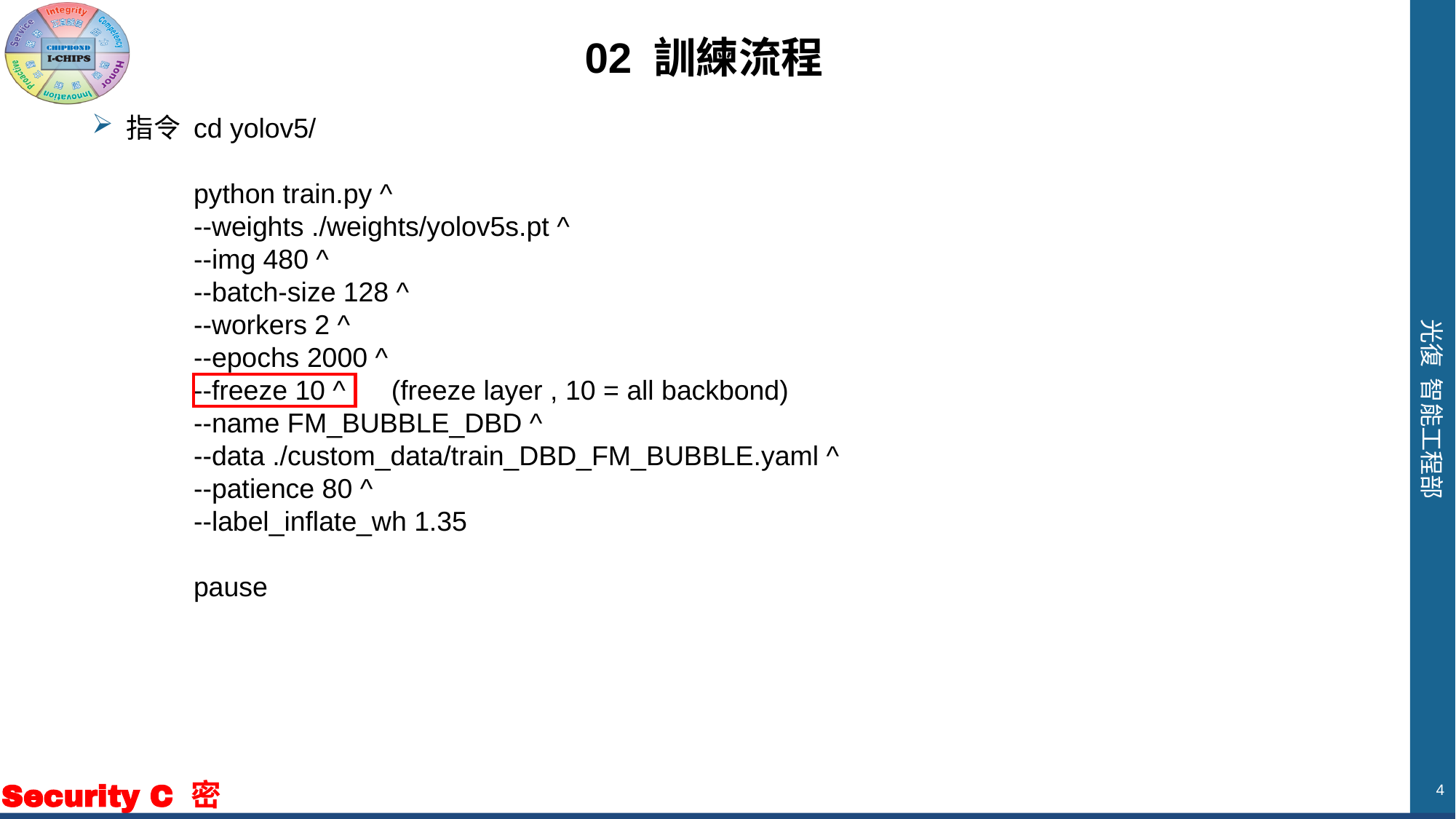

02 訓練流程
 指令
cd yolov5/

python train.py ^
--weights ./weights/yolov5s.pt ^
--img 480 ^
--batch-size 128 ^
--workers 2 ^
--epochs 2000 ^
--freeze 10 ^      (freeze layer , 10 = all backbond)
--name FM_BUBBLE_DBD ^
--data ./custom_data/train_DBD_FM_BUBBLE.yaml ^
--patience 80 ^
--label_inflate_wh 1.35

pause

4